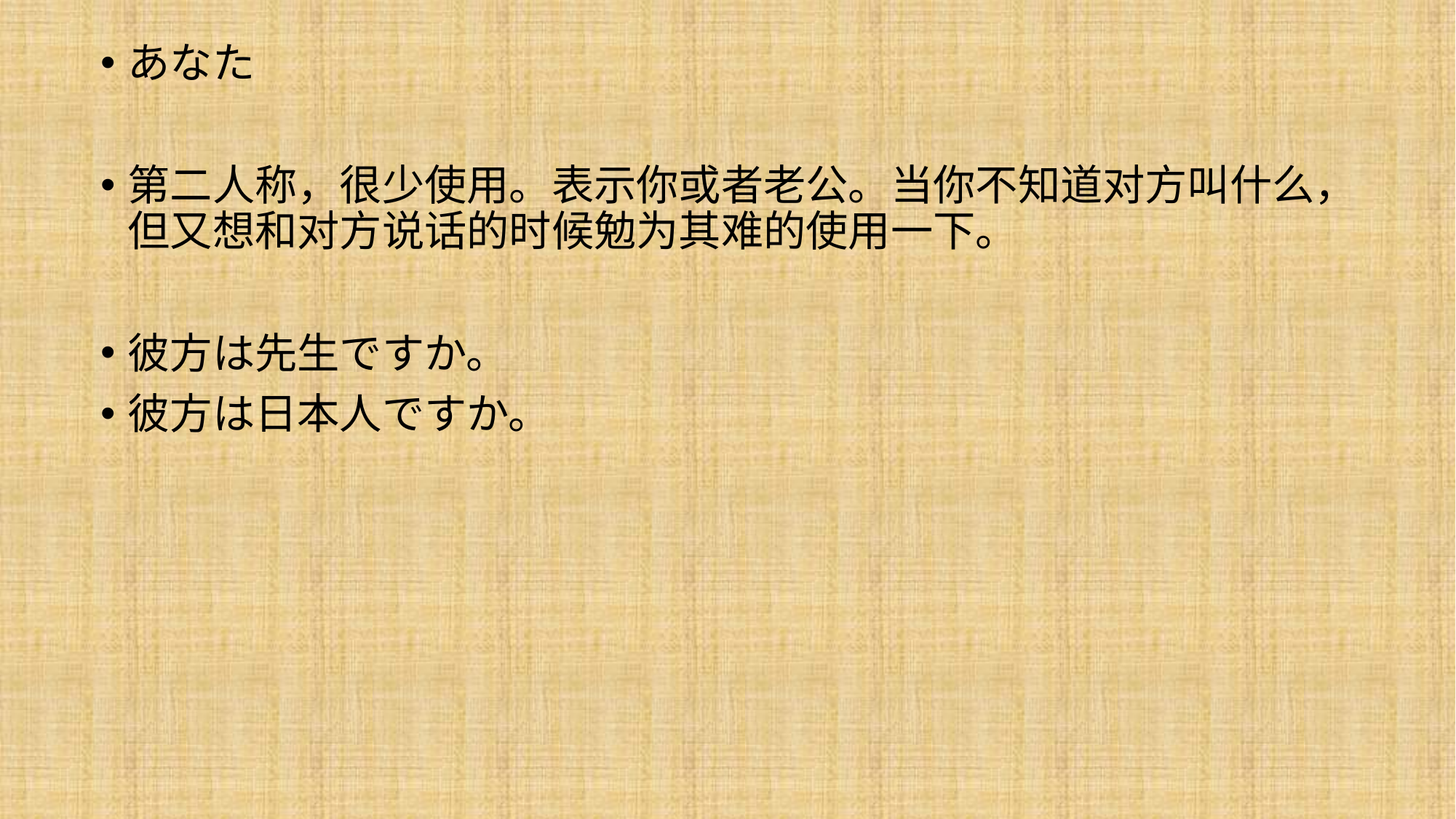

あなた

第二人称，很少使用。表示你或者老公。当你不知道对方叫什么，但又想和对方说话的时候勉为其难的使用一下。

彼方は先生ですか。
彼方は日本人ですか。